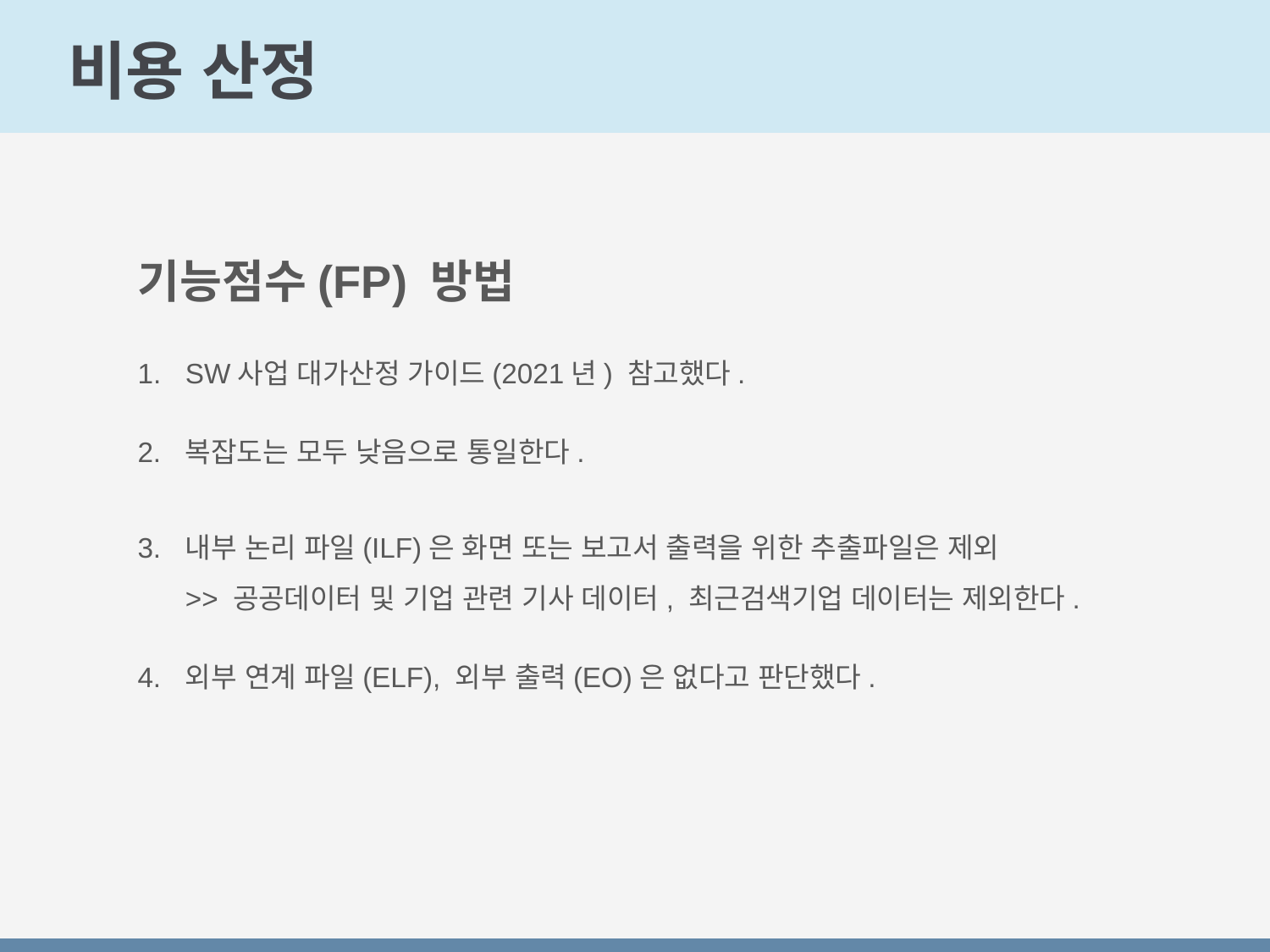

# 비용 산정
기능점수(FP) 방법
SW사업 대가산정 가이드(2021년) 참고했다.

복잡도는 모두 낮음으로 통일한다.

내부 논리 파일(ILF)은 화면 또는 보고서 출력을 위한 추출파일은 제외
>> 공공데이터 및 기업 관련 기사 데이터, 최근검색기업 데이터는 제외한다.

외부 연계 파일(ELF), 외부 출력(EO)은 없다고 판단했다.